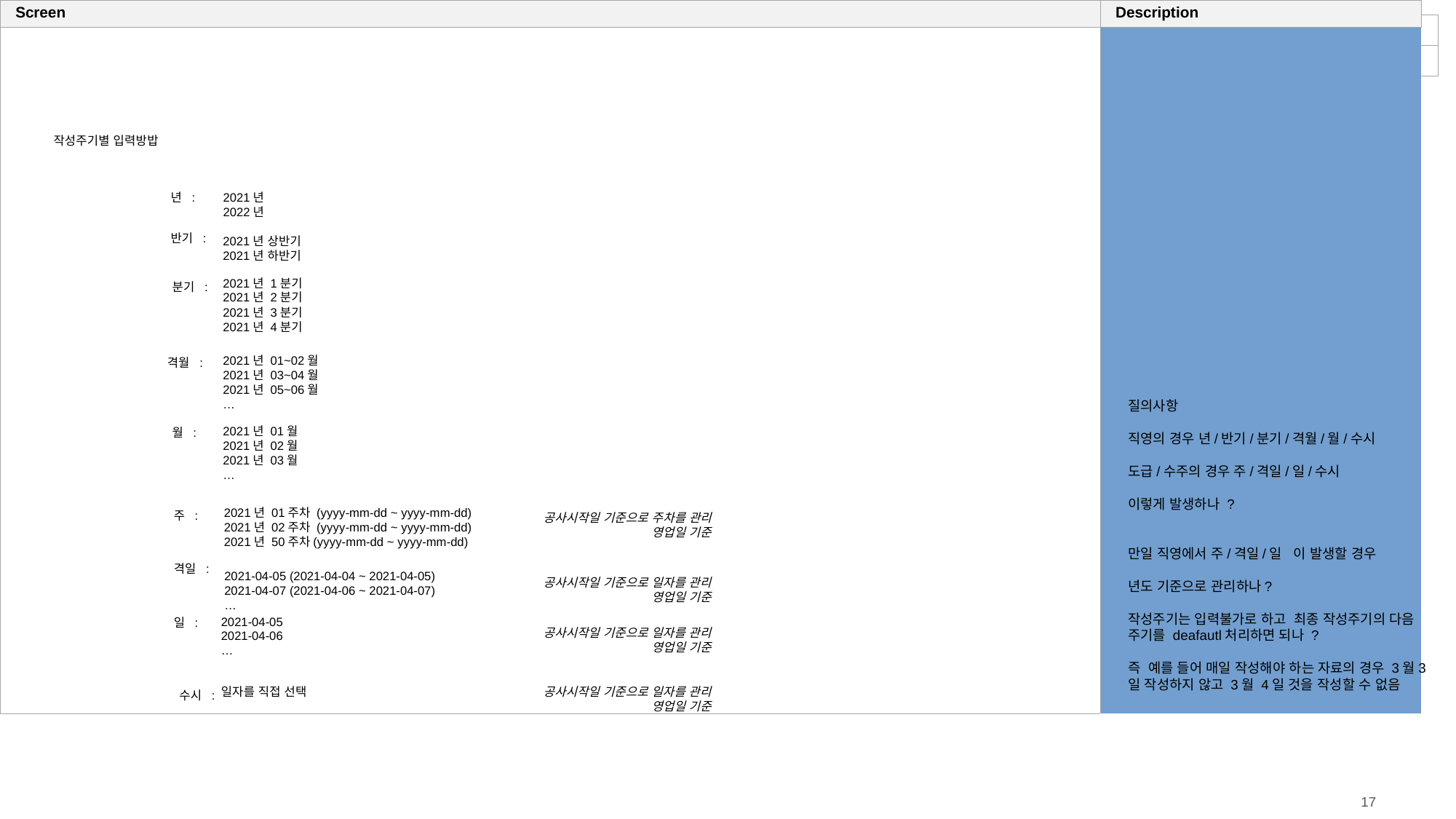

작성주기별 입력방밥
2021년
2022년
년  :
2021년 상반기
2021년 하반기
반기  :
2021년 1분기
2021년 2분기
2021년 3분기
2021년 4분기
분기  :
2021년 01~02월
2021년 03~04월
2021년 05~06월
…
격월  :
질의사항

직영의 경우 년/반기/분기/격월/월/수시

도급/수주의 경우 주/격일/일/수시

이렇게 발생하나 ?

만일 직영에서 주/격일/일   이 발생할 경우

년도 기준으로 관리하나?

작성주기는 입력불가로 하고  최종 작성주기의 다음 주기를 deafautl처리하면 되나 ?

즉  예를 들어 매일 작성해야 하는 자료의 경우 3월3일 작성하지 않고 3월 4일 것을 작성할 수 없음

2021년 01월
2021년 02월
2021년 03월
…
월  :
2021년 01주차 (yyyy-mm-dd ~ yyyy-mm-dd)
2021년 02주차 (yyyy-mm-dd ~ yyyy-mm-dd)
2021년 50주차(yyyy-mm-dd ~ yyyy-mm-dd)
주  :
공사시작일 기준으로 주차를 관리
영업일 기준
2021-04-05 (2021-04-04 ~ 2021-04-05)
2021-04-07 (2021-04-06 ~ 2021-04-07)
…

격일  :
공사시작일 기준으로 일자를 관리
영업일 기준
일  :
2021-04-05
2021-04-06
…

공사시작일 기준으로 일자를 관리
영업일 기준
일자를 직접 선택

 수시  :
공사시작일 기준으로 일자를 관리
영업일 기준